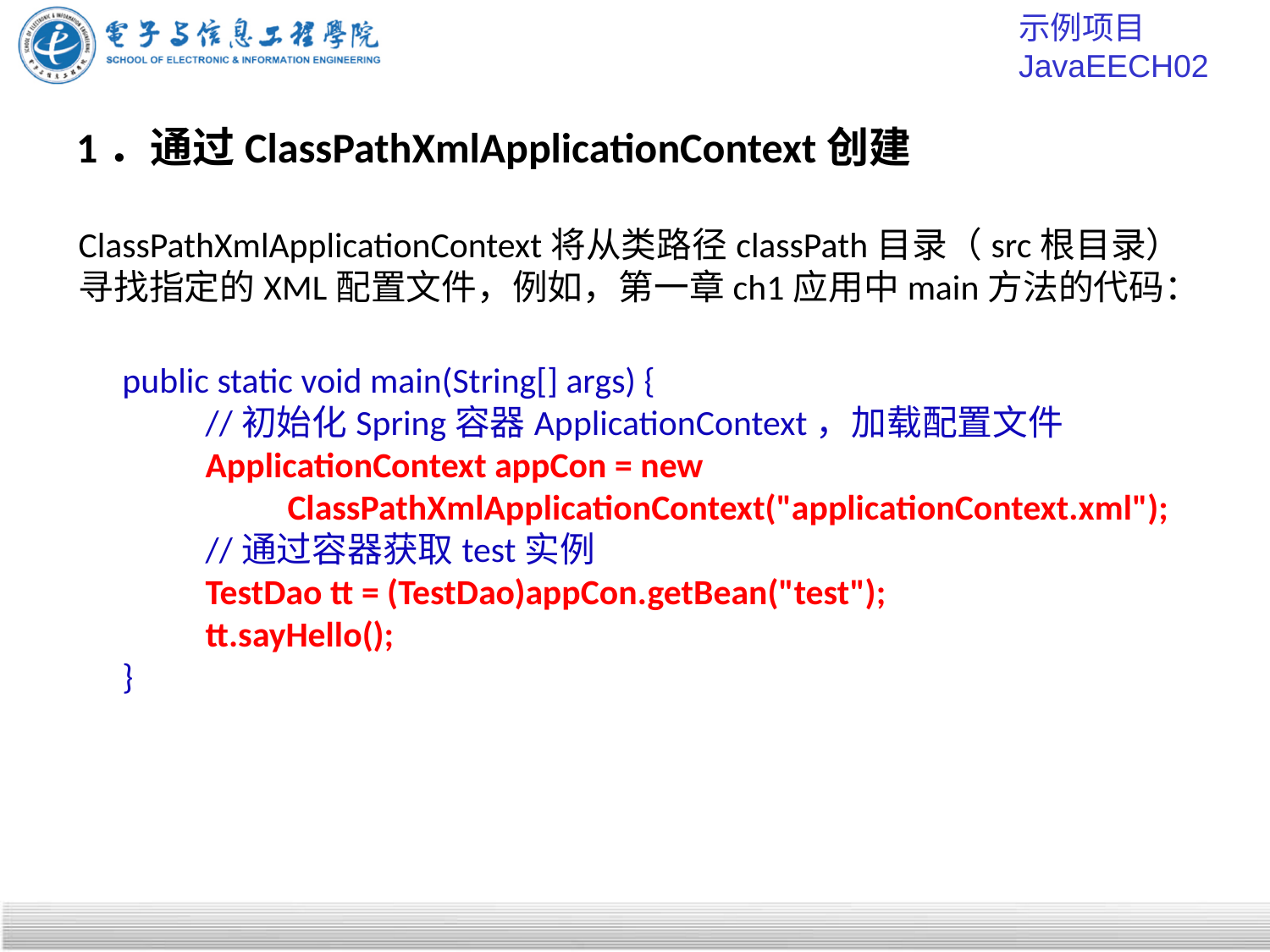

示例项目 JavaEECH02
# 1．通过ClassPathXmlApplicationContext创建
ClassPathXmlApplicationContext将从类路径classPath目录（src根目录）寻找指定的XML配置文件，例如，第一章ch1应用中main方法的代码：

　public static void main(String[] args) {
	//初始化Spring容器ApplicationContext，加载配置文件
	ApplicationContext appCon = new
                          ClassPathXmlApplicationContext("applicationContext.xml");
	//通过容器获取test实例
	TestDao tt = (TestDao)appCon.getBean("test");
	tt.sayHello();
　}